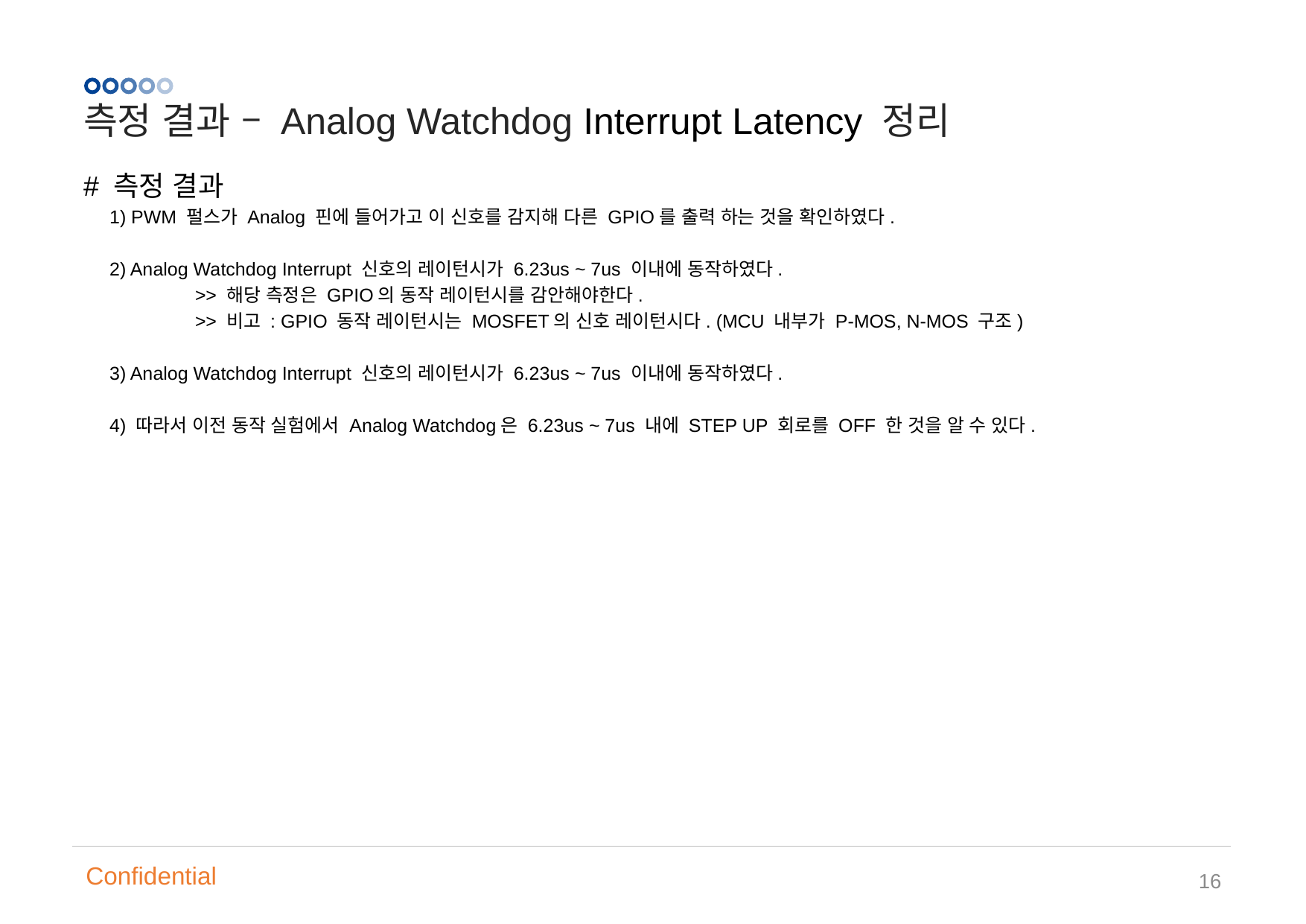

측정 결과 – Analog Watchdog Interrupt Latency 정리
# 측정 결과
     1) PWM 펄스가 Analog 핀에 들어가고 이 신호를 감지해 다른 GPIO를 출력 하는 것을 확인하였다.

     2) Analog Watchdog Interrupt 신호의 레이턴시가 6.23us ~ 7us 이내에 동작하였다.
	>> 해당 측정은 GPIO의 동작 레이턴시를 감안해야한다.
	>> 비고 : GPIO 동작 레이턴시는 MOSFET의 신호 레이턴시다. (MCU 내부가 P-MOS, N-MOS 구조)

     3) Analog Watchdog Interrupt 신호의 레이턴시가 6.23us ~ 7us 이내에 동작하였다.

     4) 따라서 이전 동작 실험에서 Analog Watchdog은 6.23us ~ 7us 내에 STEP UP 회로를 OFF 한 것을 알 수 있다.
16